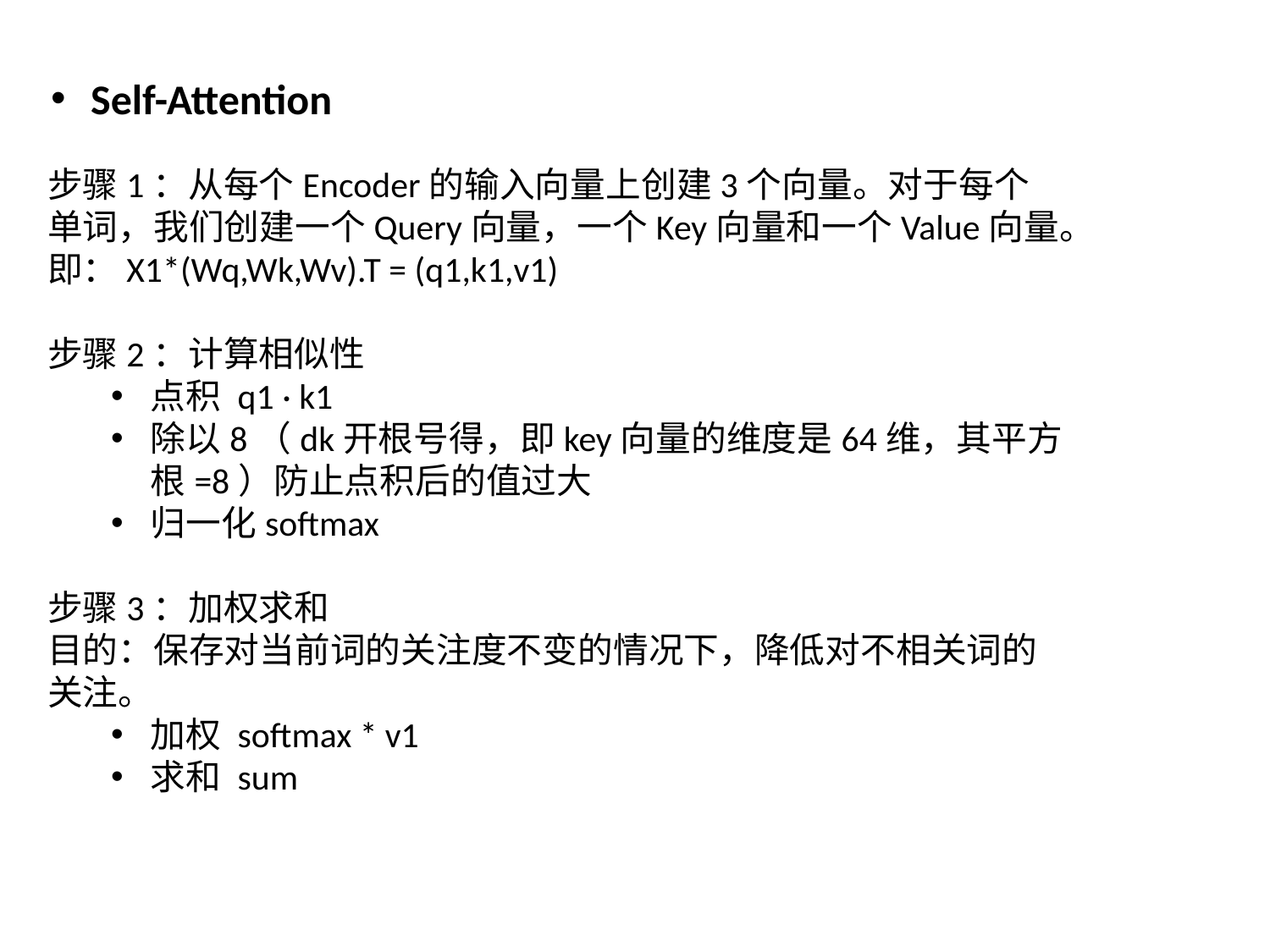

Self-Attention
步骤1：从每个Encoder的输入向量上创建3个向量。对于每个单词，我们创建一个Query向量，一个Key向量和一个Value向量。
即：X1*(Wq,Wk,Wv).T = (q1,k1,v1)

步骤2：计算相似性
点积 q1 · k1
除以8（dk开根号得，即key向量的维度是64维，其平方根=8）防止点积后的值过大
归一化softmax

步骤3：加权求和
目的：保存对当前词的关注度不变的情况下，降低对不相关词的关注。
加权 softmax * v1
求和 sum